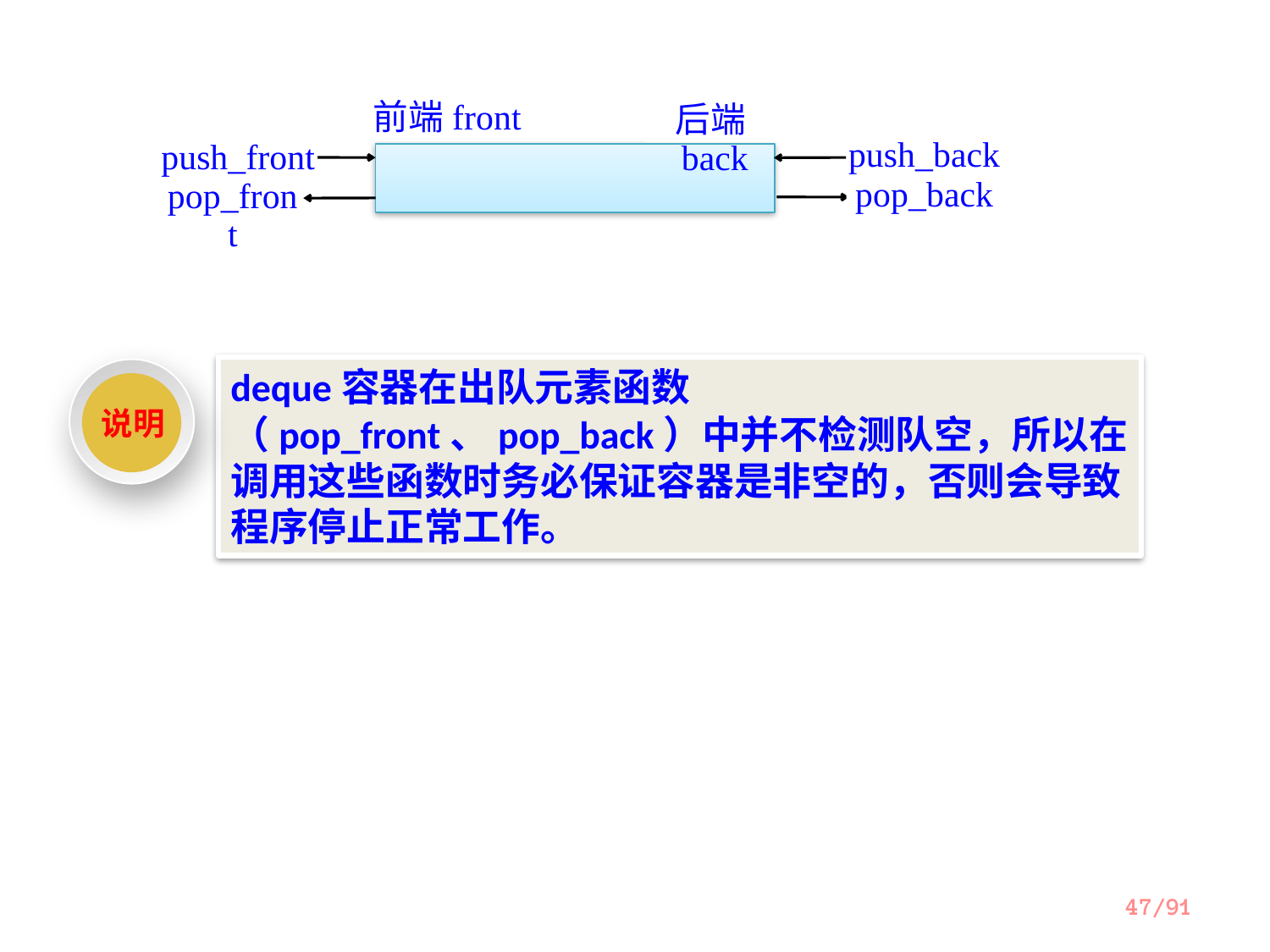

前端front
后端back
push_back
push_front

pop_back
pop_front

deque容器在出队元素函数（pop_front、pop_back）中并不检测队空，所以在调用这些函数时务必保证容器是非空的，否则会导致程序停止正常工作。

说明
47/91